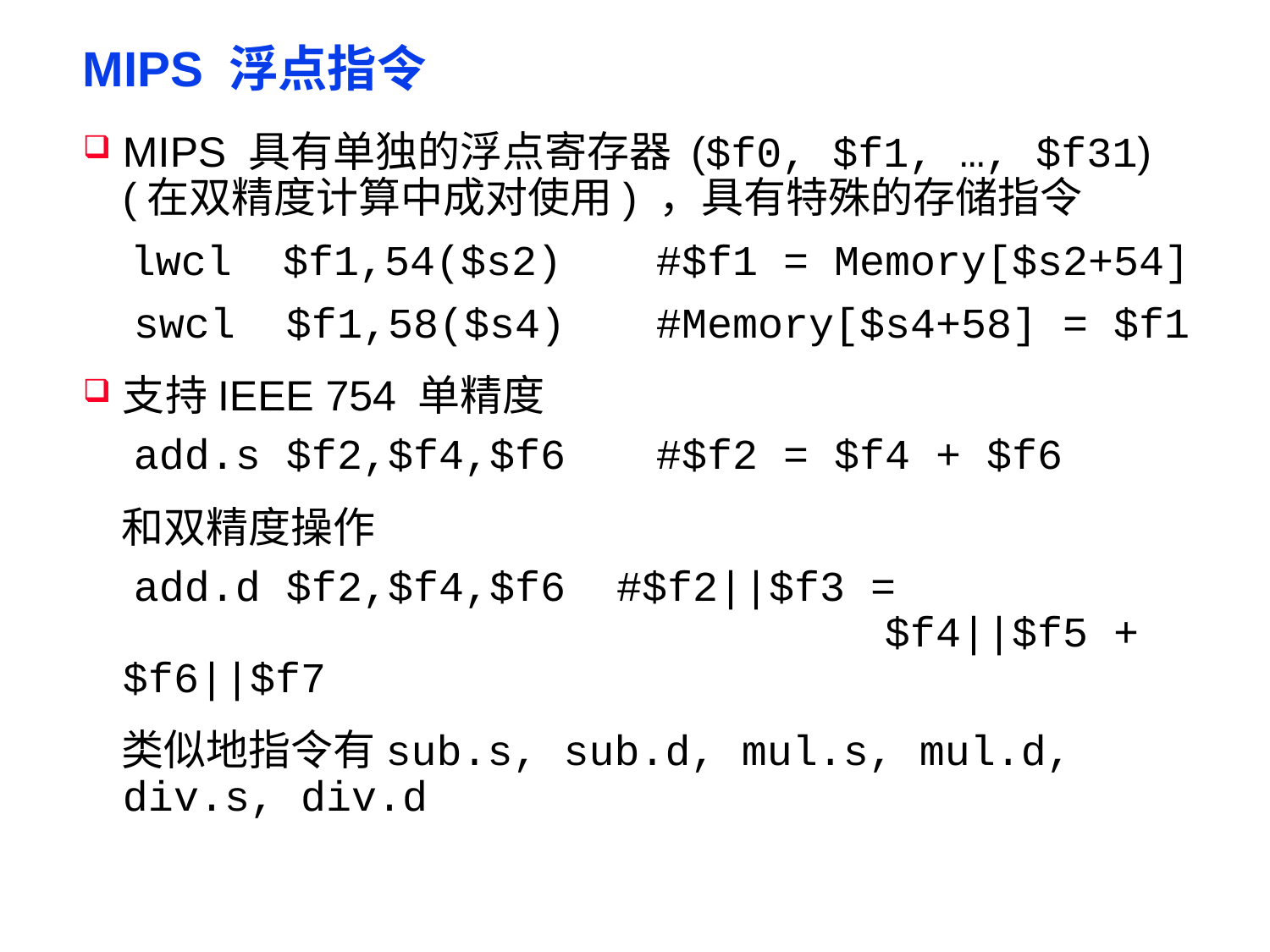

# MIPS 浮点指令
MIPS 具有单独的浮点寄存器 ($f0, $f1, …, $f31) (在双精度计算中成对使用) ，具有特殊的存储指令
    lwcl  $f1,54($s2)	 #$f1 = Memory[$s2+54]
  swcl  $f1,58($s4)	 #Memory[$s4+58] = $f1
支持IEEE 754 单精度
  add.s $f2,$f4,$f6	 #$f2 = $f4 + $f6
   和双精度操作
  add.d $f2,$f4,$f6  #$f2||$f3 =								$f4||$f5 + $f6||$f7
   类似地指令有sub.s, sub.d, mul.s, mul.d, div.s, div.d